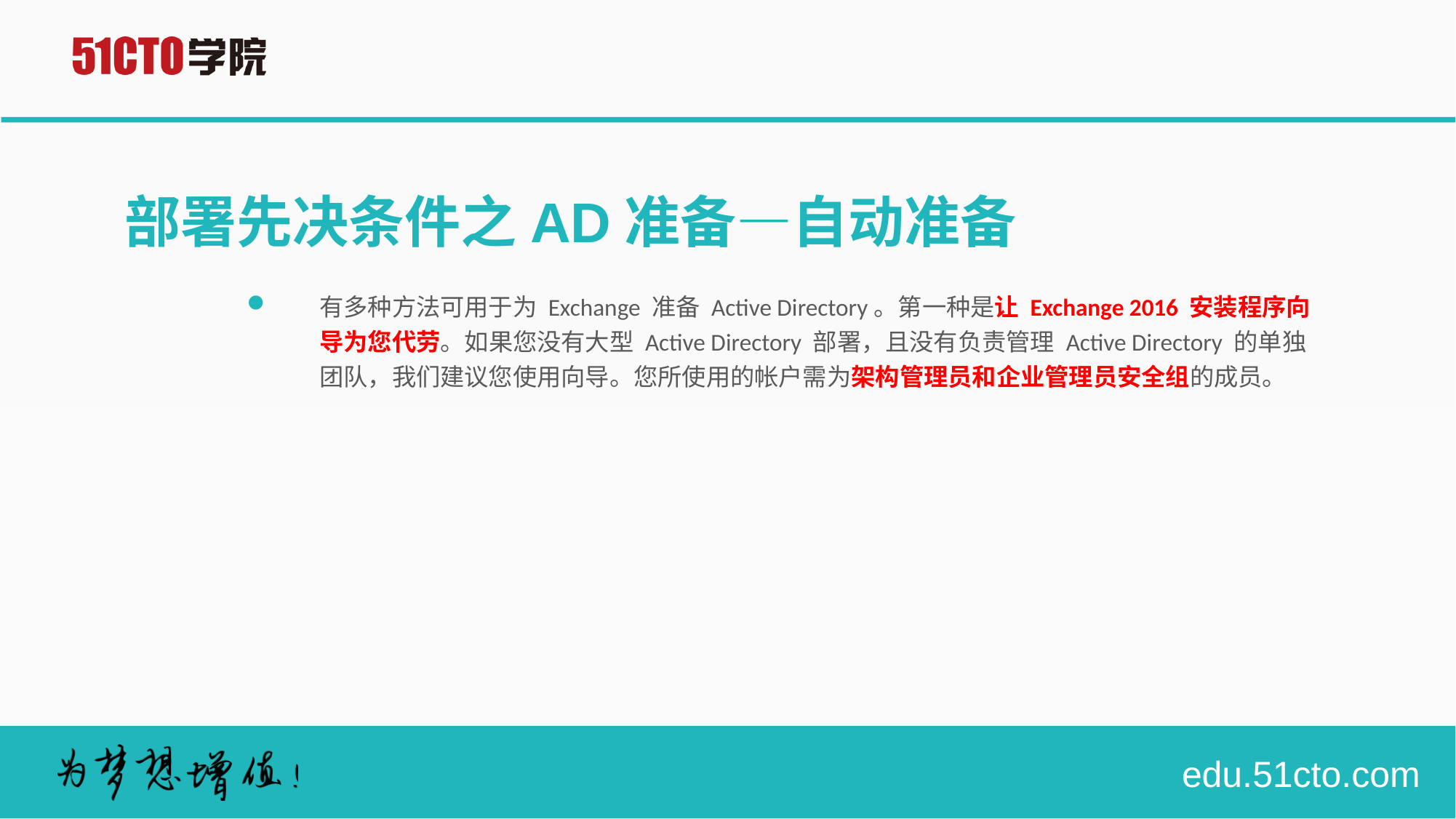

# 部署先决条件之AD准备—自动准备
有多种方法可用于为 Exchange 准备 Active Directory。第一种是让 Exchange 2016 安装程序向导为您代劳。如果您没有大型 Active Directory 部署，且没有负责管理 Active Directory 的单独团队，我们建议您使用向导。您所使用的帐户需为架构管理员和企业管理员安全组的成员。